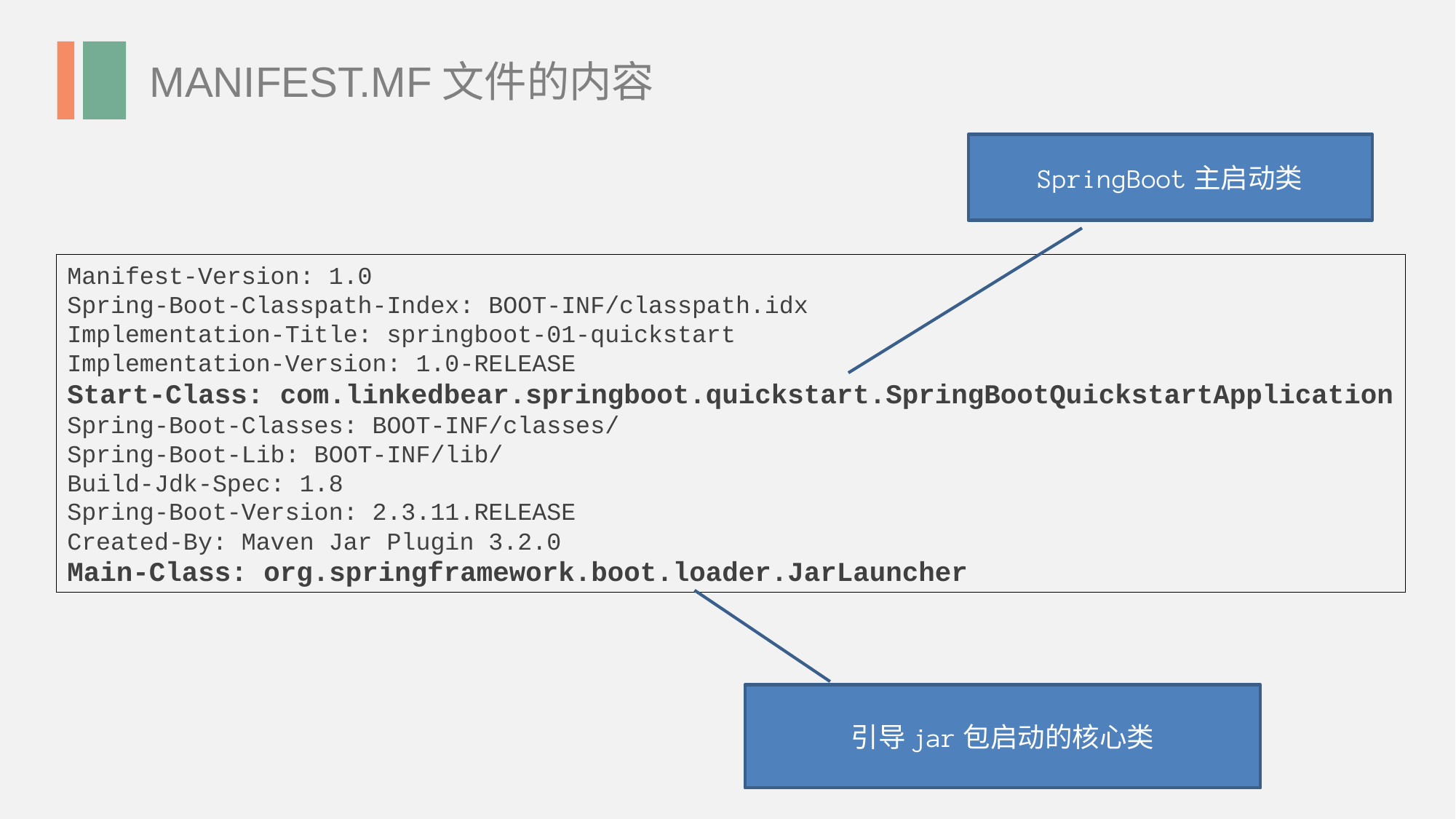

MANIFEST.MF文件的内容
SpringBoot主启动类
Manifest-Version: 1.0
Spring-Boot-Classpath-Index: BOOT-INF/classpath.idx
Implementation-Title: springboot-01-quickstart
Implementation-Version: 1.0-RELEASE
Start-Class: com.linkedbear.springboot.quickstart.SpringBootQuickstartApplication
Spring-Boot-Classes: BOOT-INF/classes/
Spring-Boot-Lib: BOOT-INF/lib/
Build-Jdk-Spec: 1.8
Spring-Boot-Version: 2.3.11.RELEASE
Created-By: Maven Jar Plugin 3.2.0
Main-Class: org.springframework.boot.loader.JarLauncher
引导jar包启动的核心类